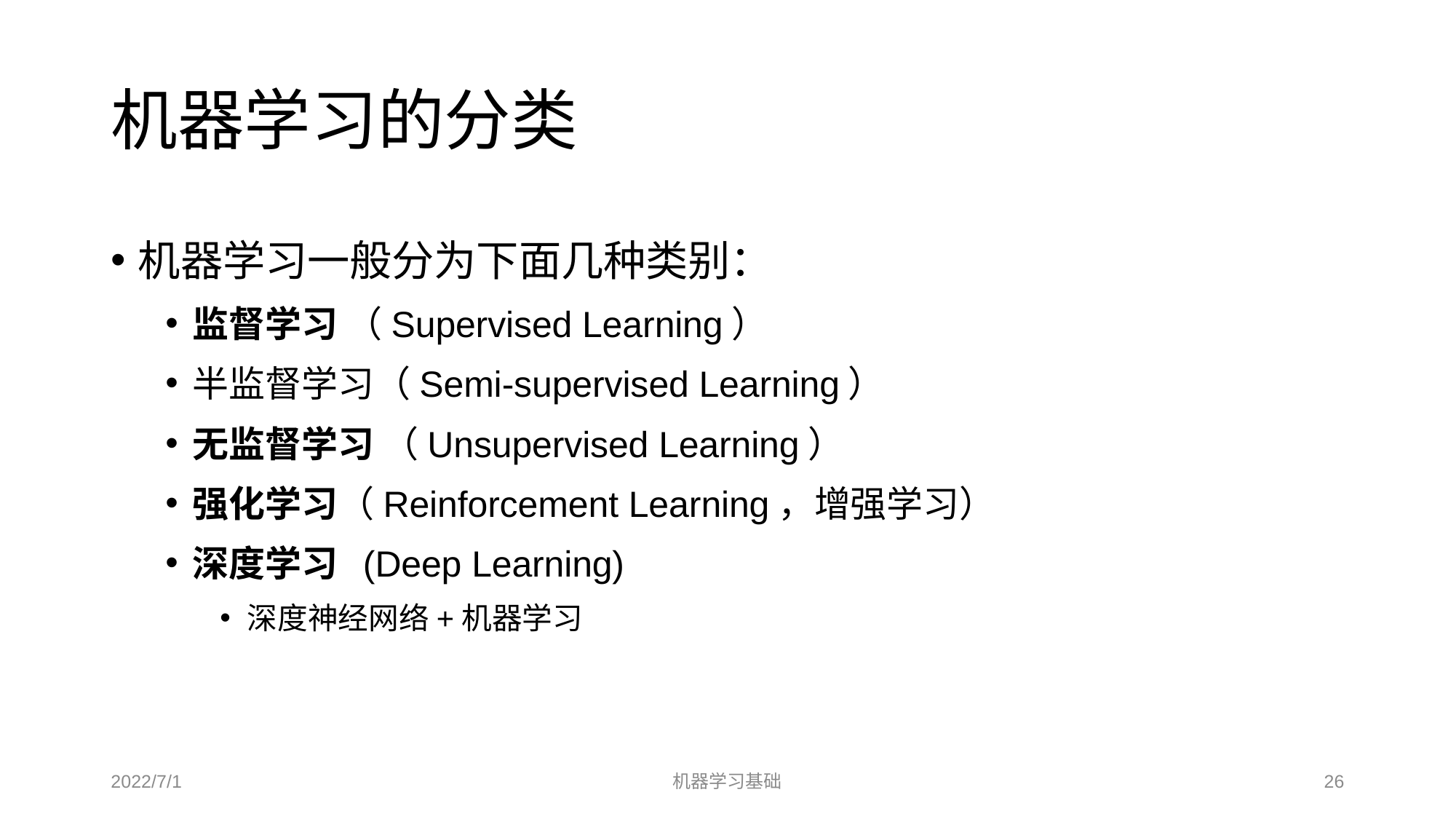

# 机器学习的分类
机器学习一般分为下面几种类别：
监督学习 （Supervised Learning）
半监督学习（Semi-supervised Learning）
无监督学习 （Unsupervised Learning）
强化学习（Reinforcement Learning，增强学习）
深度学习  (Deep Learning)
深度神经网络+机器学习

2022/7/1
机器学习基础
26